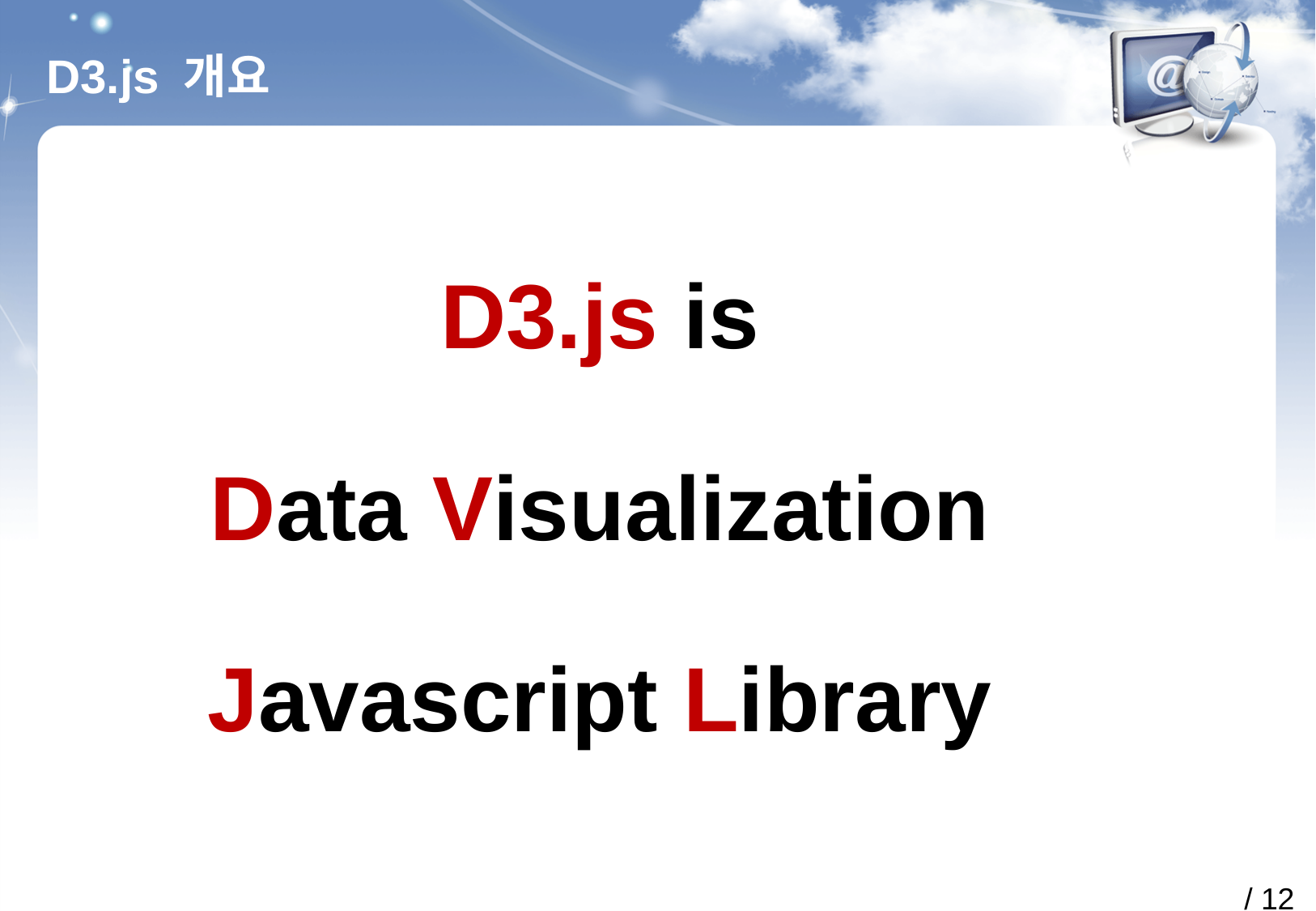

# D3.js 개요
D3.js is
Data Visualization
Javascript Library
/ 12